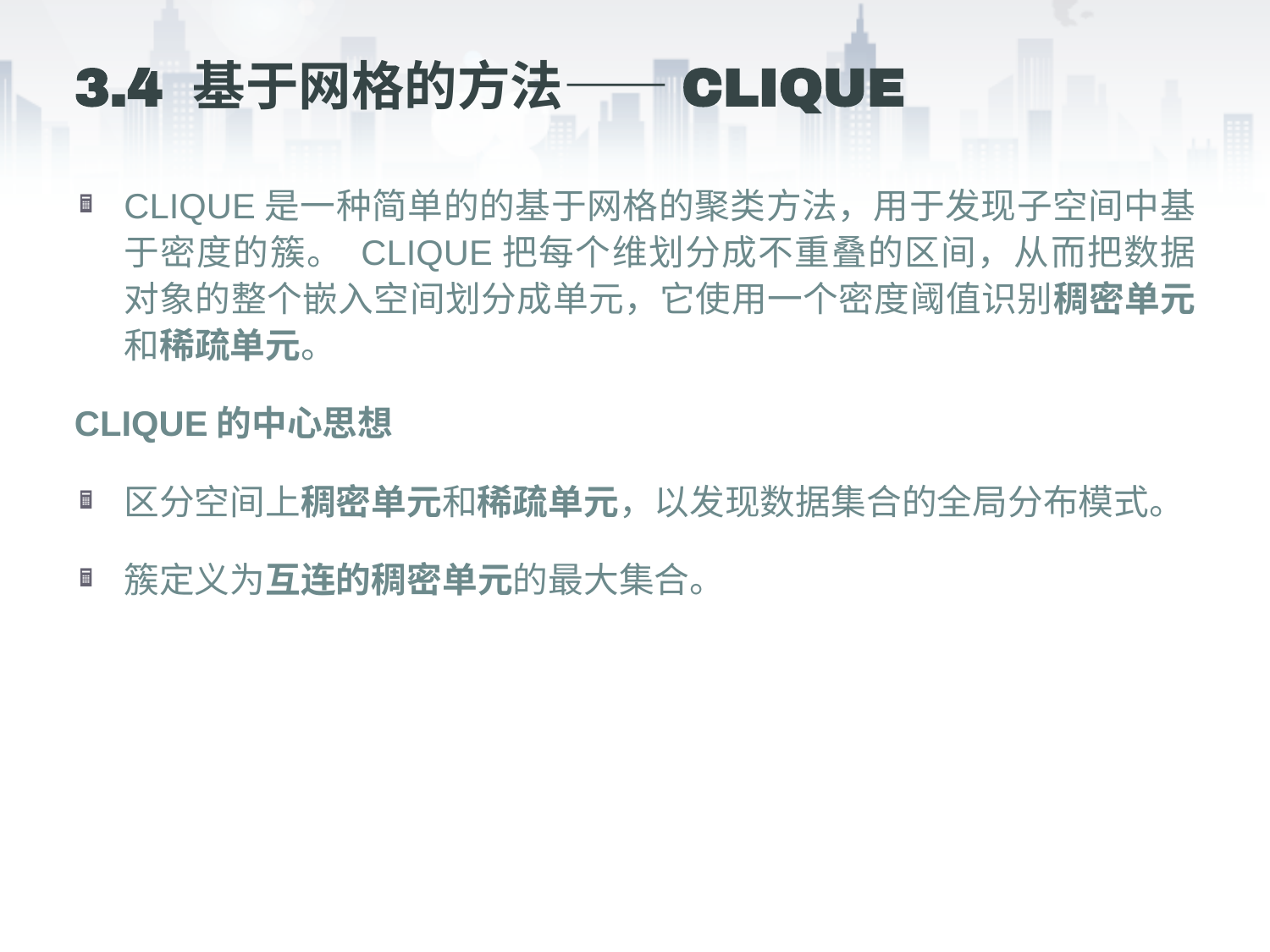

# 3.4 基于网格的方法——CLIQUE
CLIQUE是一种简单的的基于网格的聚类方法，用于发现子空间中基于密度的簇。 CLIQUE把每个维划分成不重叠的区间，从而把数据对象的整个嵌入空间划分成单元，它使用一个密度阈值识别稠密单元和稀疏单元。
CLIQUE的中心思想
区分空间上稠密单元和稀疏单元，以发现数据集合的全局分布模式。
簇定义为互连的稠密单元的最大集合。